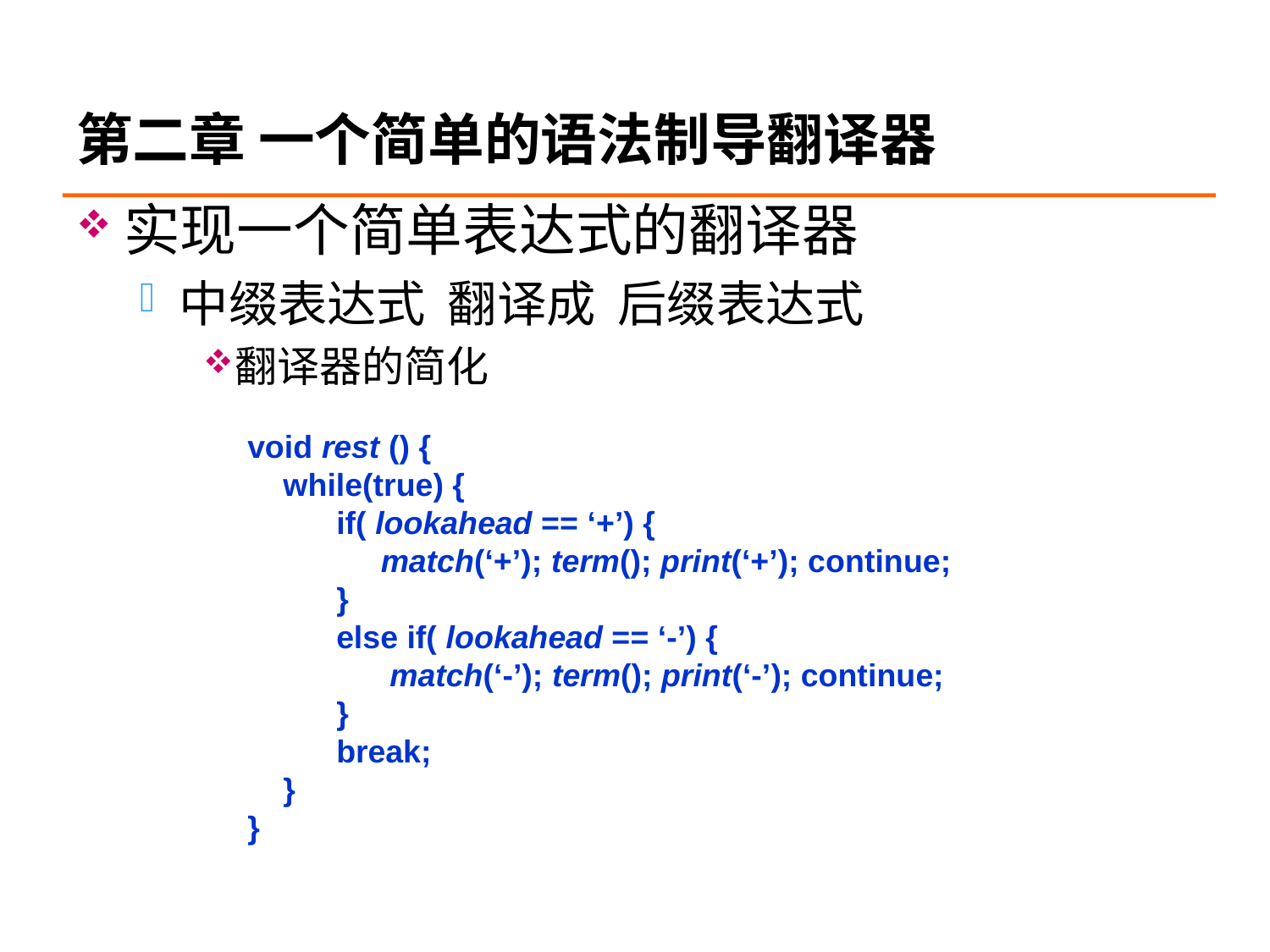

# 第二章 一个简单的语法制导翻译器
实现一个简单表达式的翻译器
中缀表达式  翻译成  后缀表达式
翻译器的简化

void rest () {
    while(true) {
          if( lookahead == ‘+’) {
               match(‘+’); term(); print(‘+’); continue;
          }
          else if( lookahead == ‘-’) {
                match(‘-’); term(); print(‘-’); continue;
          }
          break;
    }
}